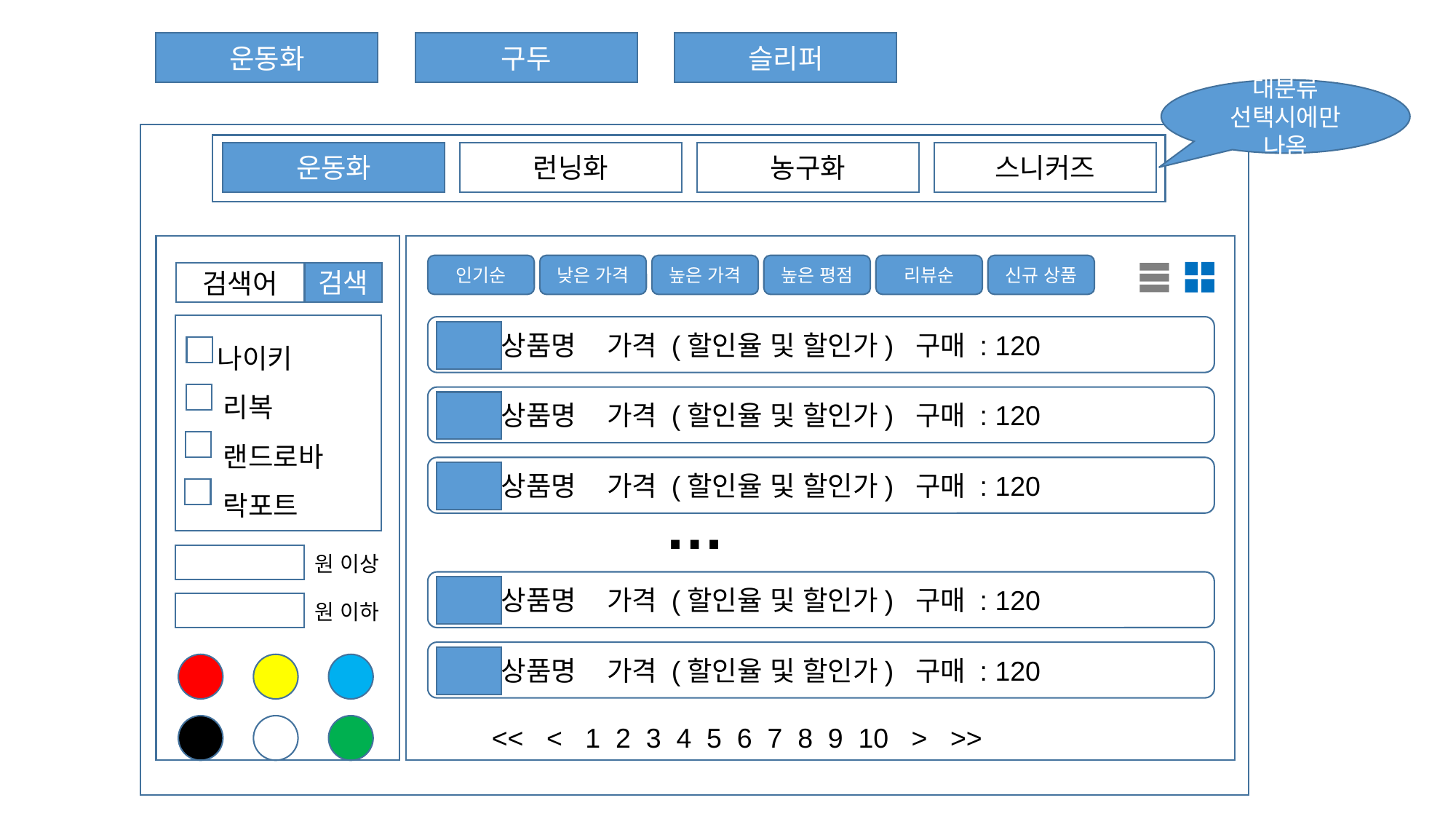

운동화
구두
슬리퍼
대분류 선택시에만 나옴

…

런닝화
농구화
스니커즈
운동화

신규 상품
리뷰순
높은 평점
높은 가격
낮은 가격
인기순

검색

검색어
    나이키
    리복
    랜드로바
    락포트
       상품명    가격 (할인율 및 할인가)  구매 : 120

       상품명    가격 (할인율 및 할인가)  구매 : 120

       상품명    가격 (할인율 및 할인가)  구매 : 120

원 이상
       상품명    가격 (할인율 및 할인가)  구매 : 120

원 이하
       상품명    가격 (할인율 및 할인가)  구매 : 120

<<   <   1  2  3  4  5  6  7  8  9  10   >   >>